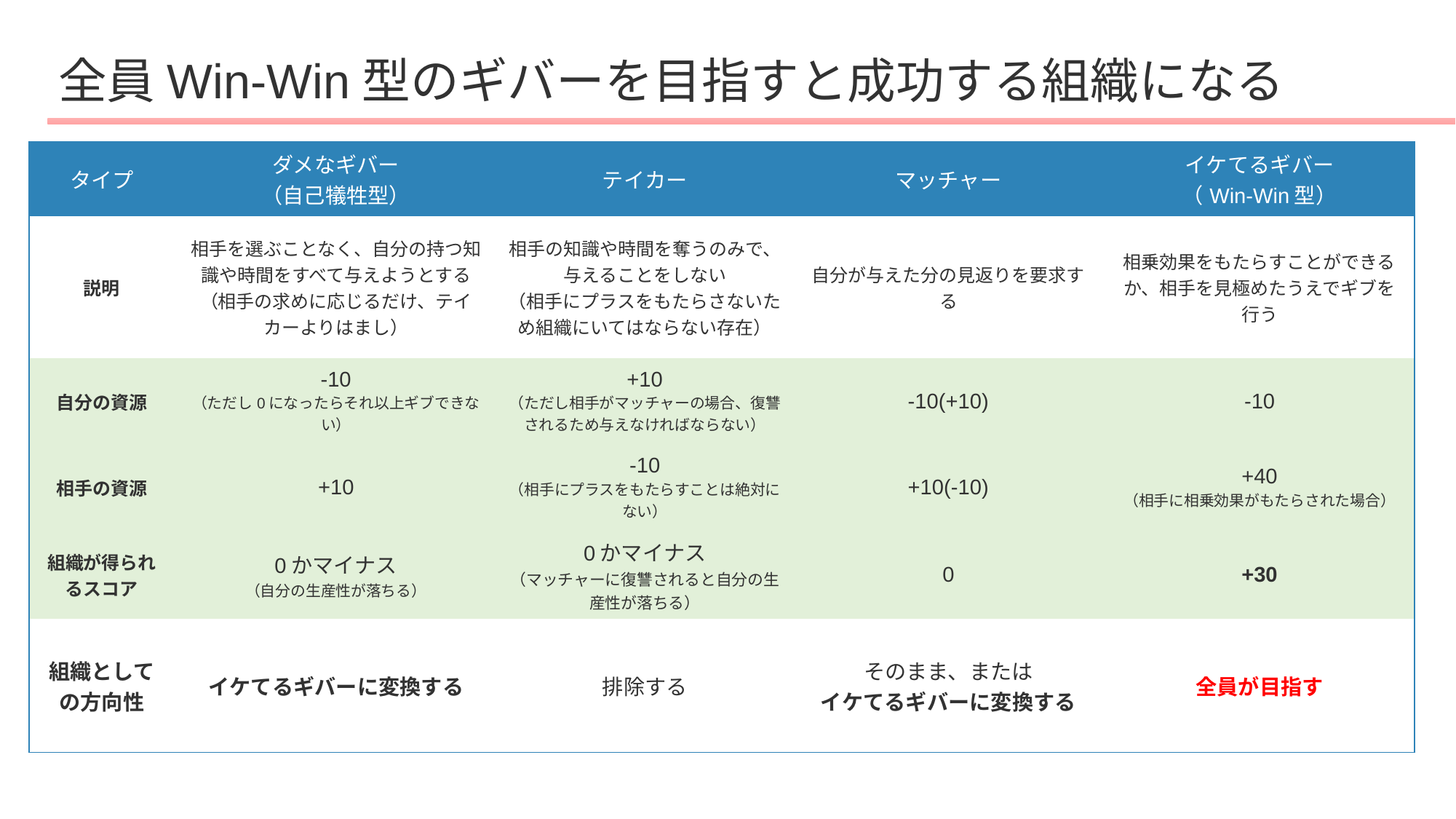

# 全員Win-Win型のギバーを目指すと成功する組織になる
| タイプ | ダメなギバー （自己犠牲型） | テイカー | マッチャー | イケてるギバー （Win-Win型） |
| --- | --- | --- | --- | --- |
| 説明 | 相手を選ぶことなく、自分の持つ知識や時間をすべて与えようとする （相手の求めに応じるだけ、テイカーよりはまし） | 相手の知識や時間を奪うのみで、与えることをしない （相手にプラスをもたらさないため組織にいてはならない存在） | 自分が与えた分の見返りを要求する | 相乗効果をもたらすことができるか、相手を見極めたうえでギブを行う |
| 自分の資源 | -10 （ただし0になったらそれ以上ギブできない） | +10 （ただし相手がマッチャーの場合、復讐されるため与えなければならない） | -10(+10) | -10 |
| 相手の資源 | +10 | -10 （相手にプラスをもたらすことは絶対にない） | +10(-10) | +40 （相手に相乗効果がもたらされた場合） |
| 組織が得られるスコア | 0かマイナス （自分の生産性が落ちる） | 0かマイナス （マッチャーに復讐されると自分の生産性が落ちる） | 0 | +30 |
| 組織としての方向性 | イケてるギバーに変換する | 排除する | そのまま、または イケてるギバーに変換する | 全員が目指す |